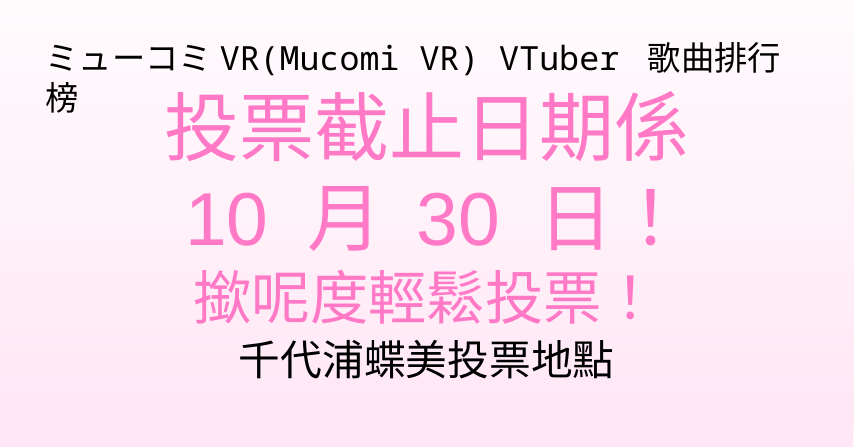

ミューコミVR(Mucomi VR) VTuber 歌曲排行榜
投票截止日期係
 10 月 30 日！
撳呢度輕鬆投票！
千代浦蝶美投票地點